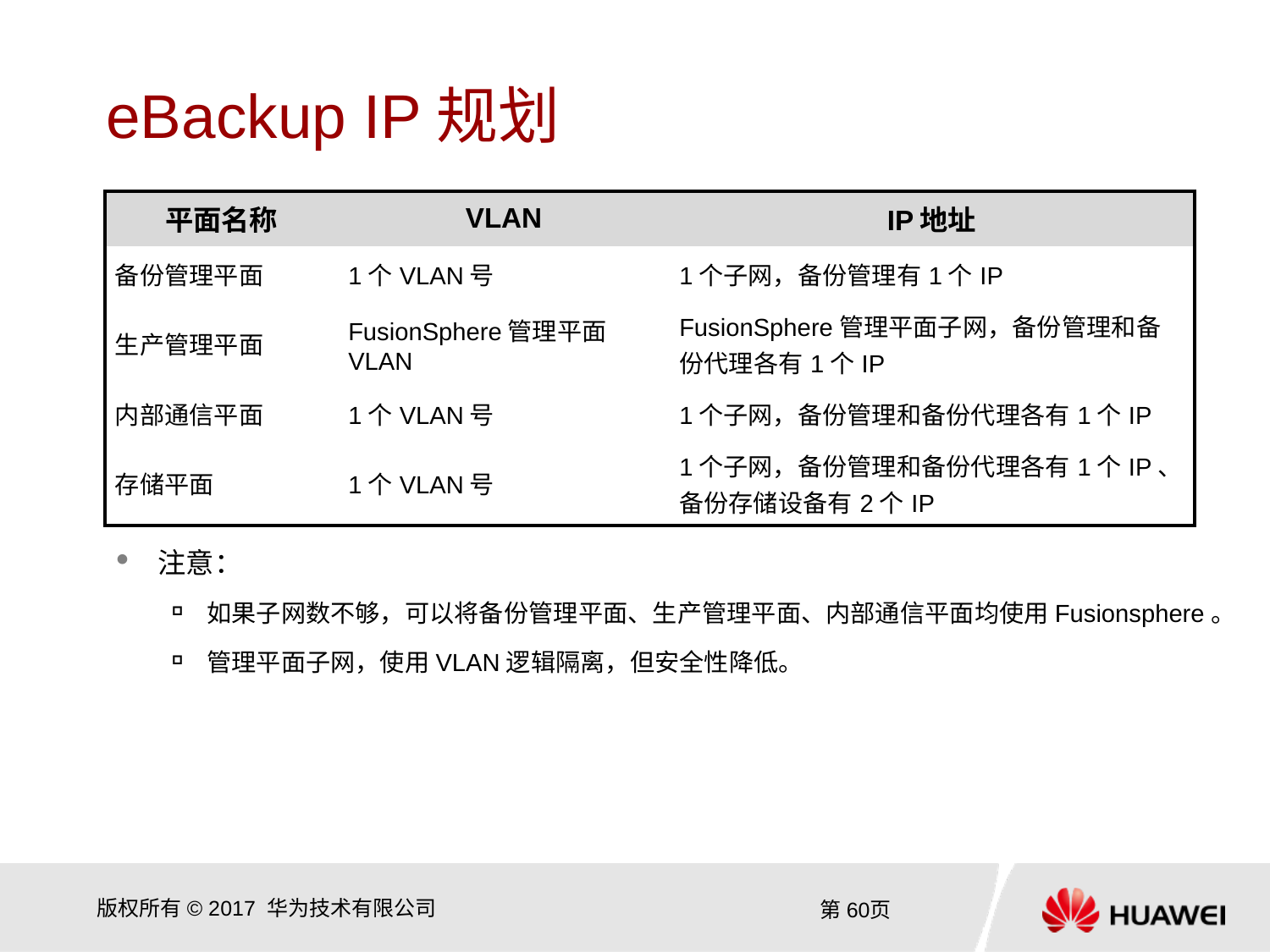

# eBackup IP规划
| 平面名称 | VLAN | IP地址 |
| --- | --- | --- |
| 备份管理平面 | 1个VLAN号 | 1个子网，备份管理有1个IP |
| 生产管理平面 | FusionSphere管理平面VLAN | FusionSphere管理平面子网，备份管理和备份代理各有1个IP |
| 内部通信平面 | 1个VLAN号 | 1个子网，备份管理和备份代理各有1个IP |
| 存储平面 | 1个VLAN号 | 1个子网，备份管理和备份代理各有1个IP、备份存储设备有2个IP |
注意：
如果子网数不够，可以将备份管理平面、生产管理平面、内部通信平面均使用Fusionsphere。
管理平面子网，使用VLAN逻辑隔离，但安全性降低。